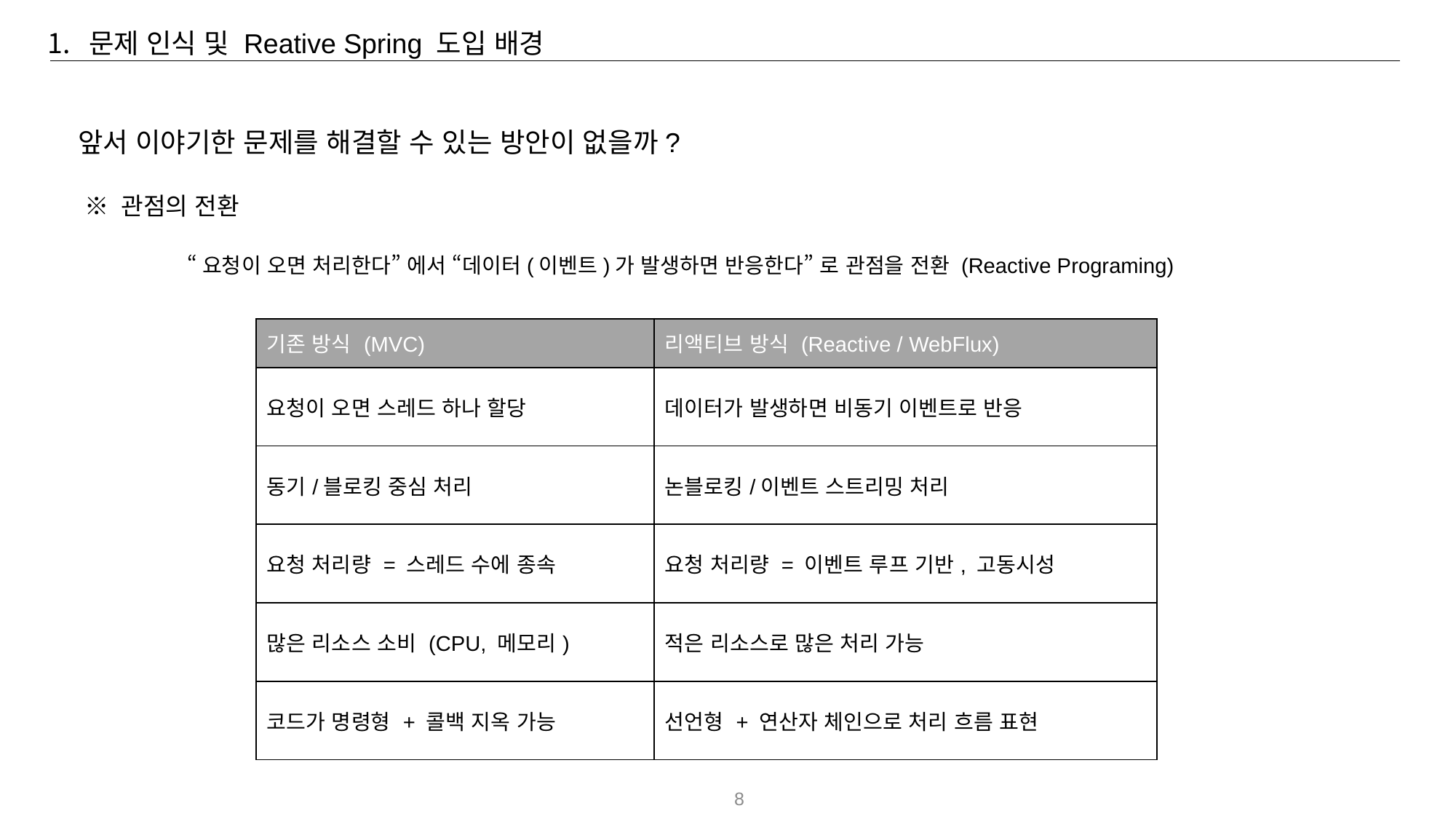

# 문제 인식 및 Reative Spring 도입 배경
앞서 이야기한 문제를 해결할 수 있는 방안이 없을까?

 ※ 관점의 전환

	“요청이 오면 처리한다” 에서 “데이터(이벤트)가 발생하면 반응한다” 로 관점을 전환 (Reactive Programing)

| 기존 방식 (MVC) | 리액티브 방식 (Reactive / WebFlux) |
| --- | --- |
| 요청이 오면 스레드 하나 할당 | 데이터가 발생하면 비동기 이벤트로 반응 |
| 동기/블로킹 중심 처리 | 논블로킹/이벤트 스트리밍 처리 |
| 요청 처리량 = 스레드 수에 종속 | 요청 처리량 = 이벤트 루프 기반, 고동시성 |
| 많은 리소스 소비 (CPU, 메모리) | 적은 리소스로 많은 처리 가능 |
| 코드가 명령형 + 콜백 지옥 가능 | 선언형 + 연산자 체인으로 처리 흐름 표현 |
8